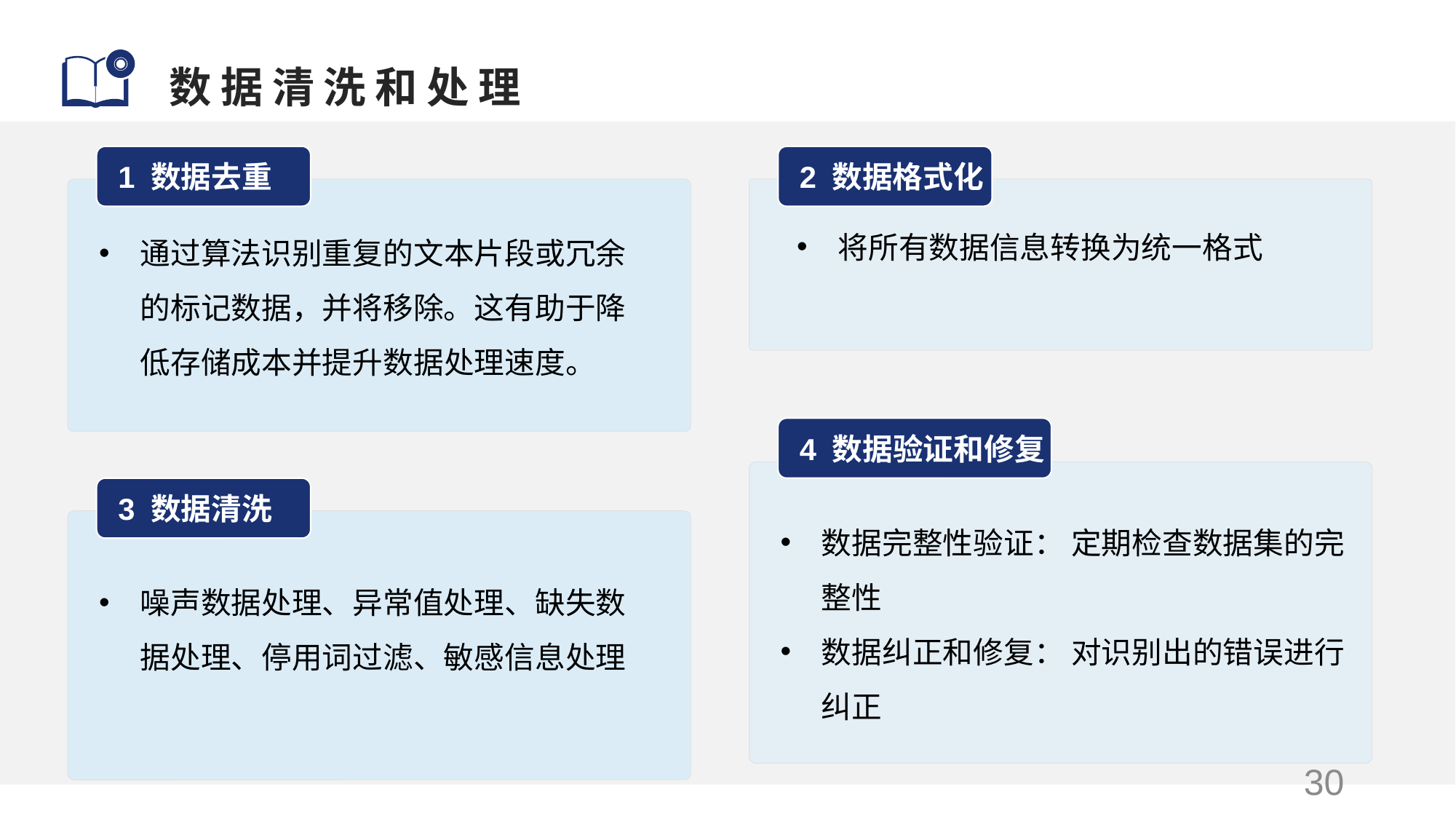

# 数据清洗和处理

 1 数据去重

通过算法识别重复的文本片段或冗余的标记数据，并将移除。这有助于降低存储成本并提升数据处理速度。

 2 数据格式化

将所有数据信息转换为统一格式

 4 数据验证和修复
数据完整性验证： 定期检查数据集的完整性
数据纠正和修复： 对识别出的错误进行纠正

 3 数据清洗

噪声数据处理、异常值处理、缺失数据处理、停用词过滤、敏感信息处理

30